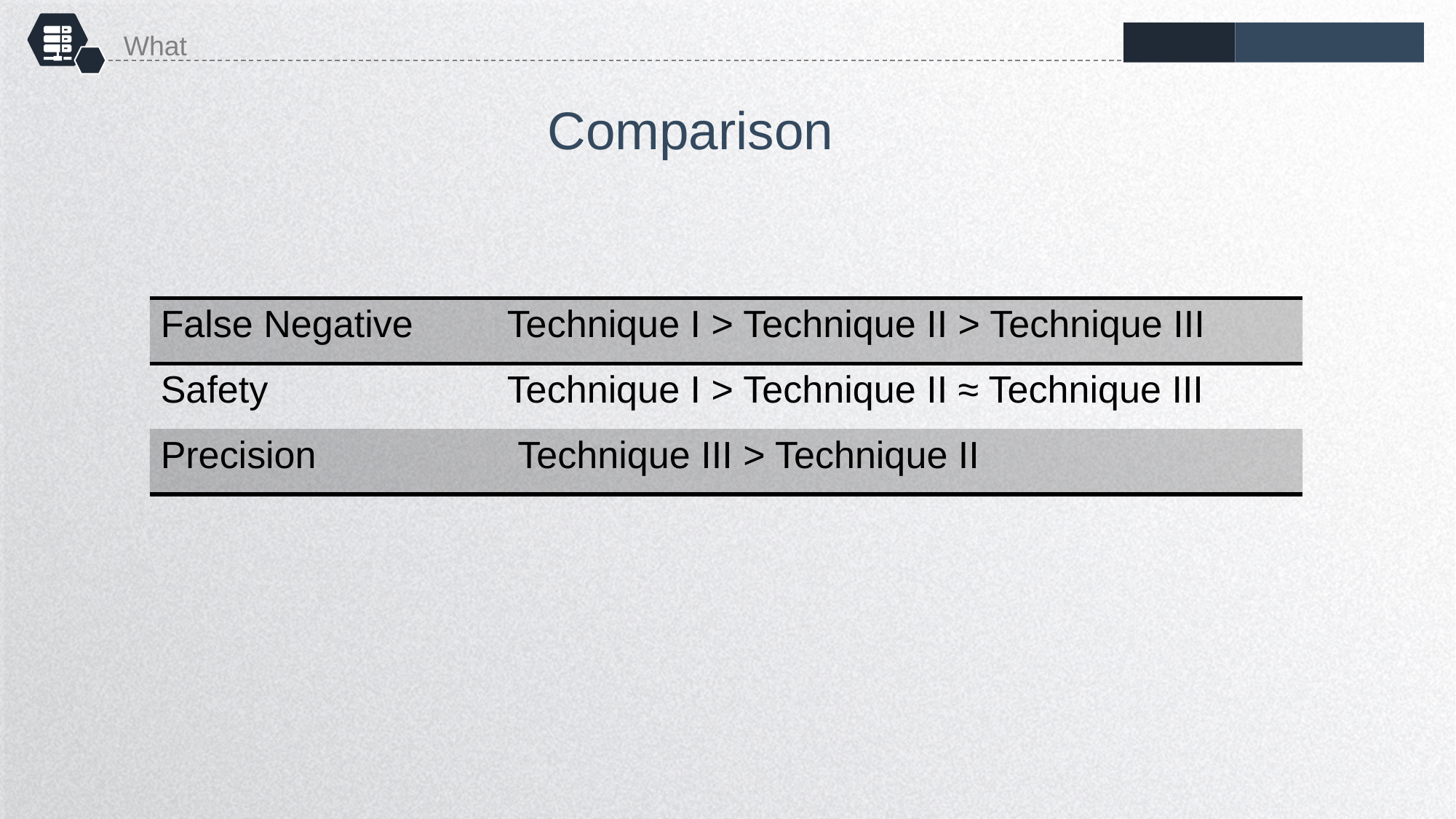

What

Comparison
|  |  |
| --- | --- |
| False Negative | Technique I > Technique II > Technique III |
| Safety | Technique I > Technique II ≈ Technique III |
| Precision | Technique III > Technique II |
延时符